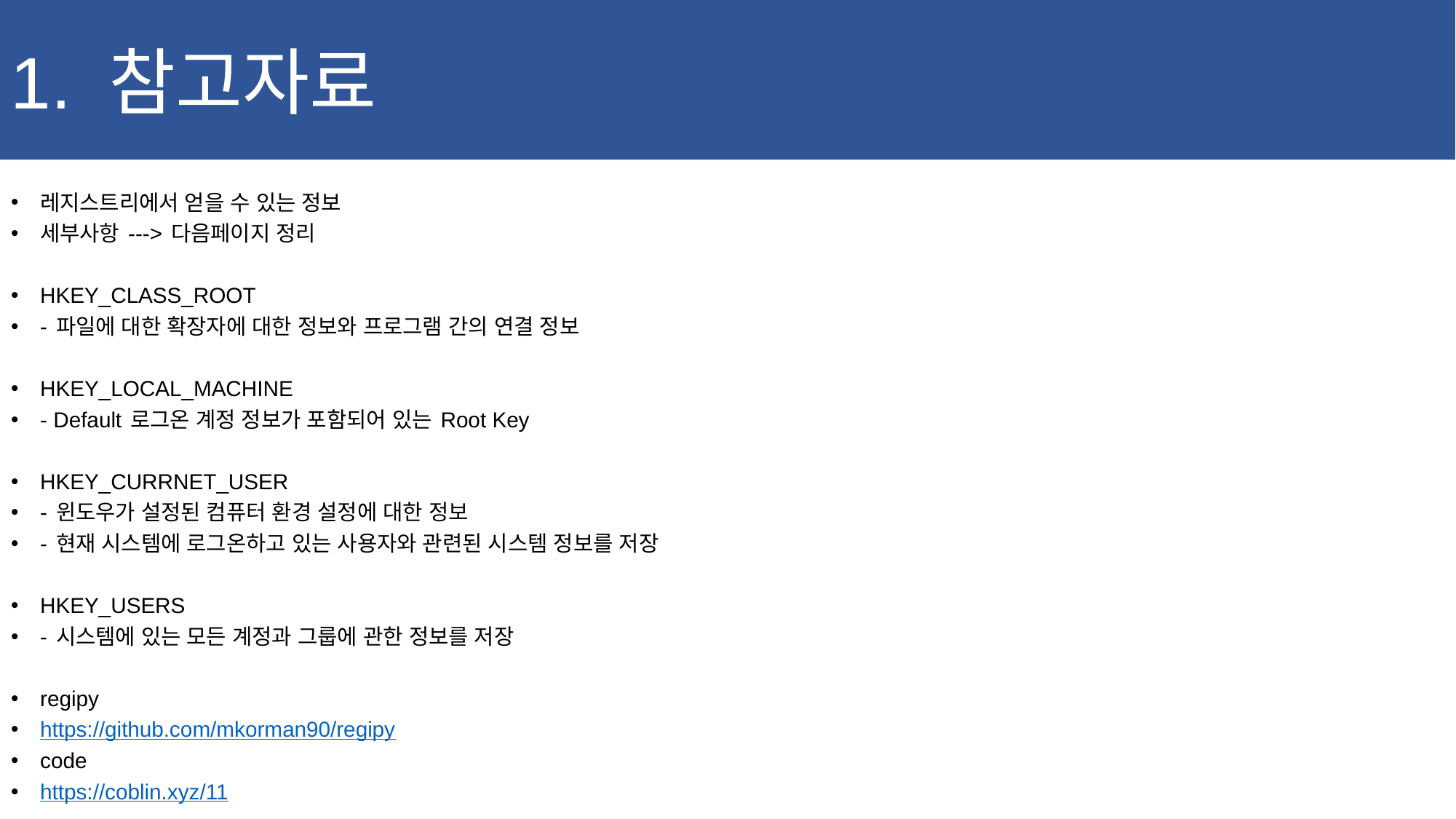

1. 참고자료
레지스트리에서 얻을 수 있는 정보
세부사항 ---> 다음페이지 정리

HKEY_CLASS_ROOT
- 파일에 대한 확장자에 대한 정보와 프로그램 간의 연결 정보

HKEY_LOCAL_MACHINE
- Default 로그온 계정 정보가 포함되어 있는 Root Key

HKEY_CURRNET_USER
- 윈도우가 설정된 컴퓨터 환경 설정에 대한 정보
- 현재 시스템에 로그온하고 있는 사용자와 관련된 시스템 정보를 저장

HKEY_USERS
- 시스템에 있는 모든 계정과 그룹에 관한 정보를 저장

regipy
https://github.com/mkorman90/regipy
code
https://coblin.xyz/11